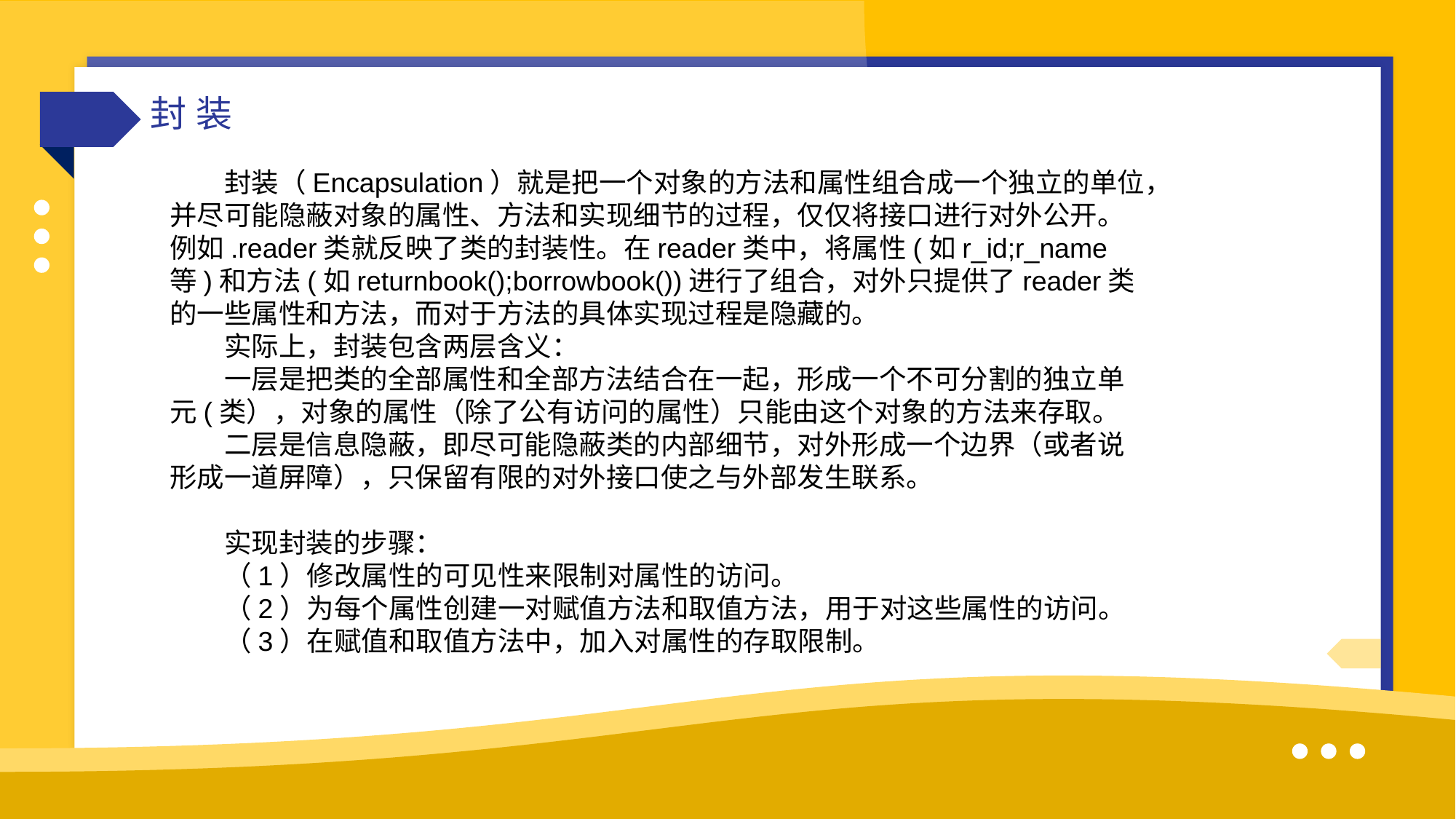

封装
封装（Encapsulation）就是把一个对象的方法和属性组合成一个独立的单位，并尽可能隐蔽对象的属性、方法和实现细节的过程，仅仅将接口进行对外公开。例如.reader类就反映了类的封装性。在reader类中，将属性(如r_id;r_name等)和方法(如returnbook();borrowbook())进行了组合，对外只提供了reader类的一些属性和方法，而对于方法的具体实现过程是隐藏的。
实际上，封装包含两层含义：
一层是把类的全部属性和全部方法结合在一起，形成一个不可分割的独立单元(类），对象的属性（除了公有访问的属性）只能由这个对象的方法来存取。
二层是信息隐蔽，即尽可能隐蔽类的内部细节，对外形成一个边界（或者说形成一道屏障），只保留有限的对外接口使之与外部发生联系。

实现封装的步骤：
（1）修改属性的可见性来限制对属性的访问。
（2）为每个属性创建一对赋值方法和取值方法，用于对这些属性的访问。
（3）在赋值和取值方法中，加入对属性的存取限制。